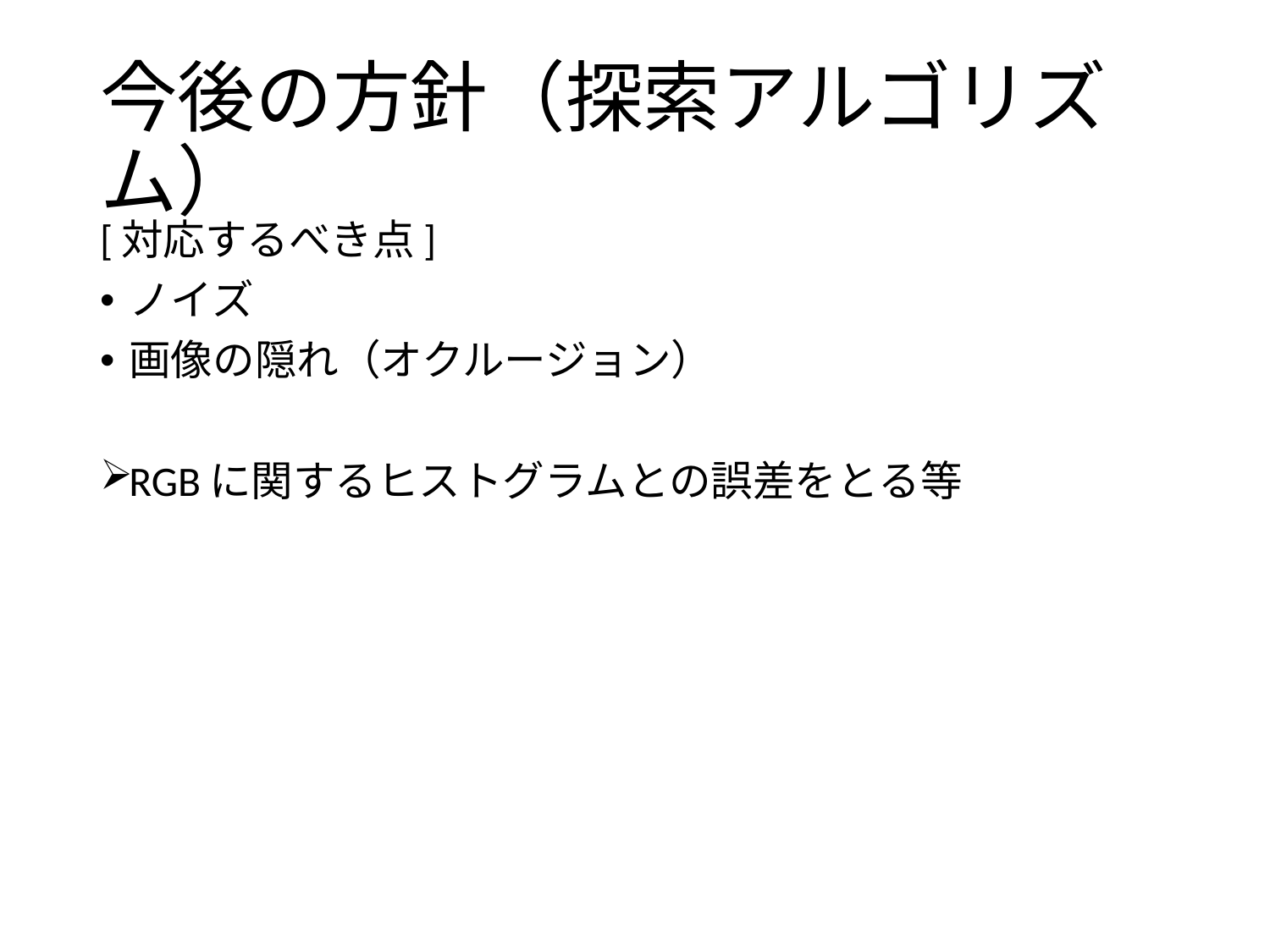

# 今後の方針（探索アルゴリズム）
[対応するべき点]
ノイズ
画像の隠れ（オクルージョン）

RGBに関するヒストグラムとの誤差をとる等